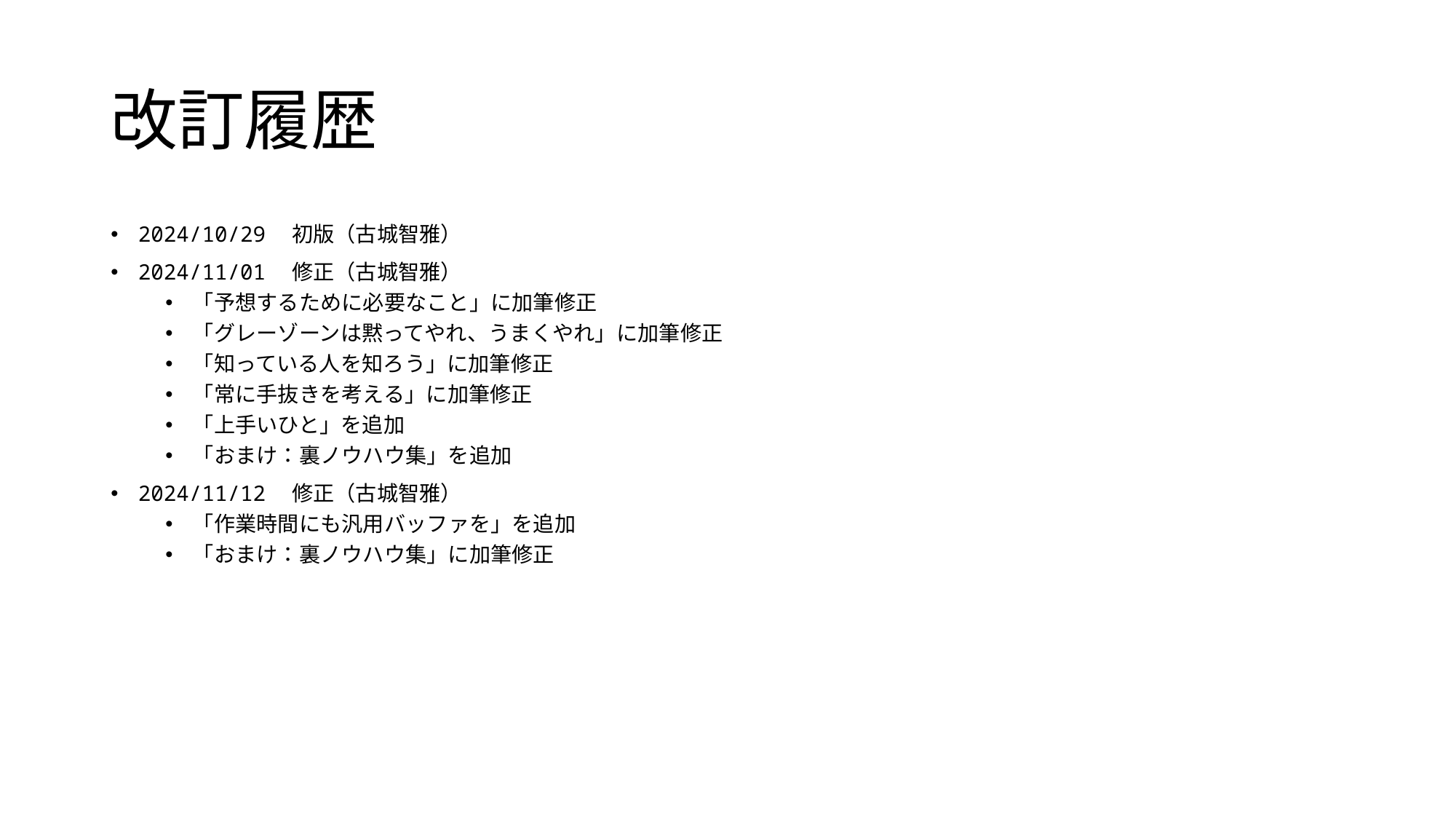

# 改訂履歴
2024/10/29　初版（古城智雅）
2024/11/01　修正（古城智雅）
「予想するために必要なこと」に加筆修正
「グレーゾーンは黙ってやれ、うまくやれ」に加筆修正
「知っている人を知ろう」に加筆修正
「常に手抜きを考える」に加筆修正
「上手いひと」を追加
「おまけ：裏ノウハウ集」を追加
2024/11/12　修正（古城智雅）
「作業時間にも汎用バッファを」を追加
「おまけ：裏ノウハウ集」に加筆修正